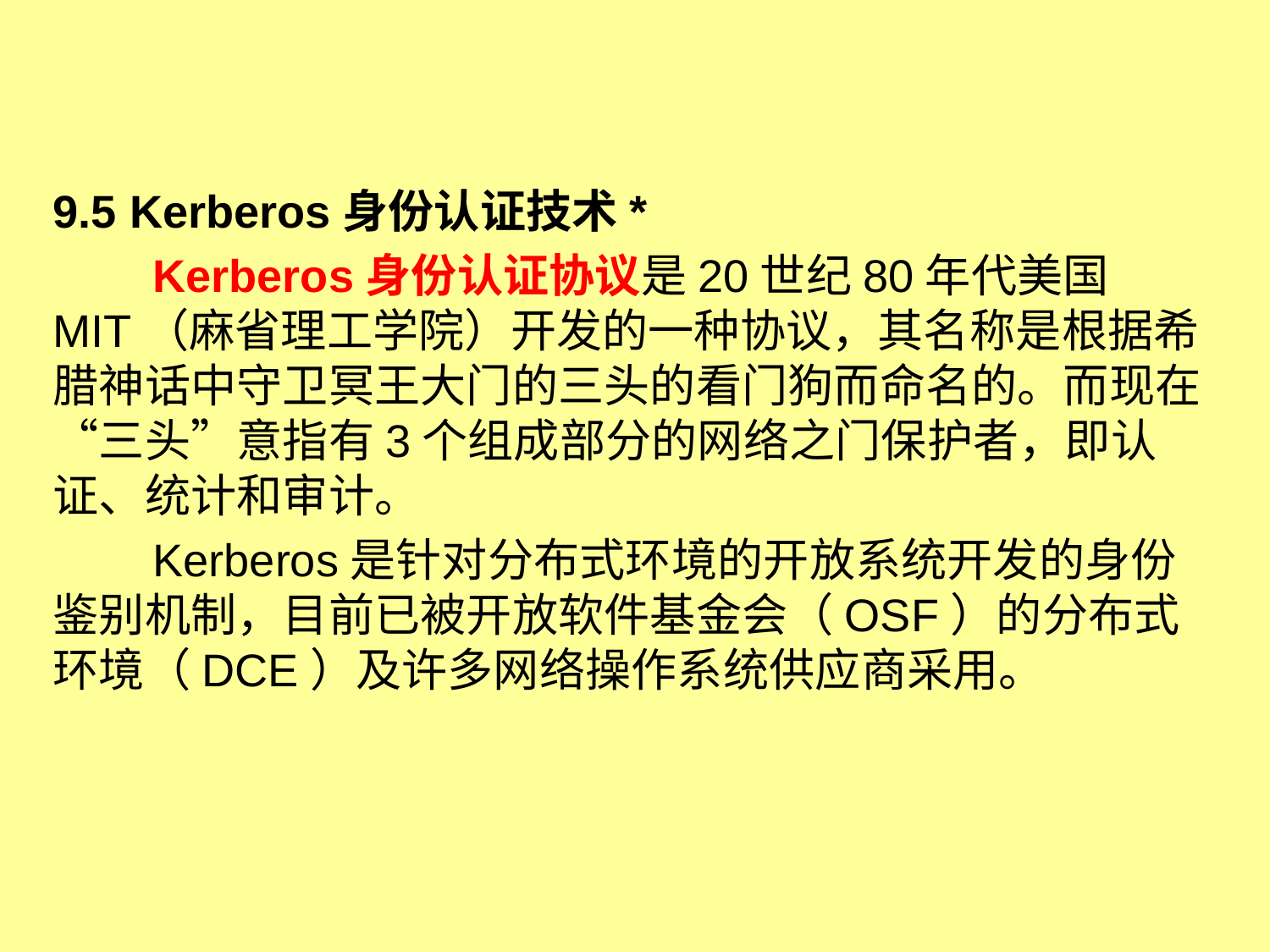

#
9.5 Kerberos身份认证技术*
Kerberos身份认证协议是20世纪80年代美国MIT（麻省理工学院）开发的一种协议，其名称是根据希腊神话中守卫冥王大门的三头的看门狗而命名的。而现在“三头”意指有3个组成部分的网络之门保护者，即认证、统计和审计。
Kerberos是针对分布式环境的开放系统开发的身份鉴别机制，目前已被开放软件基金会（OSF）的分布式环境（DCE）及许多网络操作系统供应商采用。